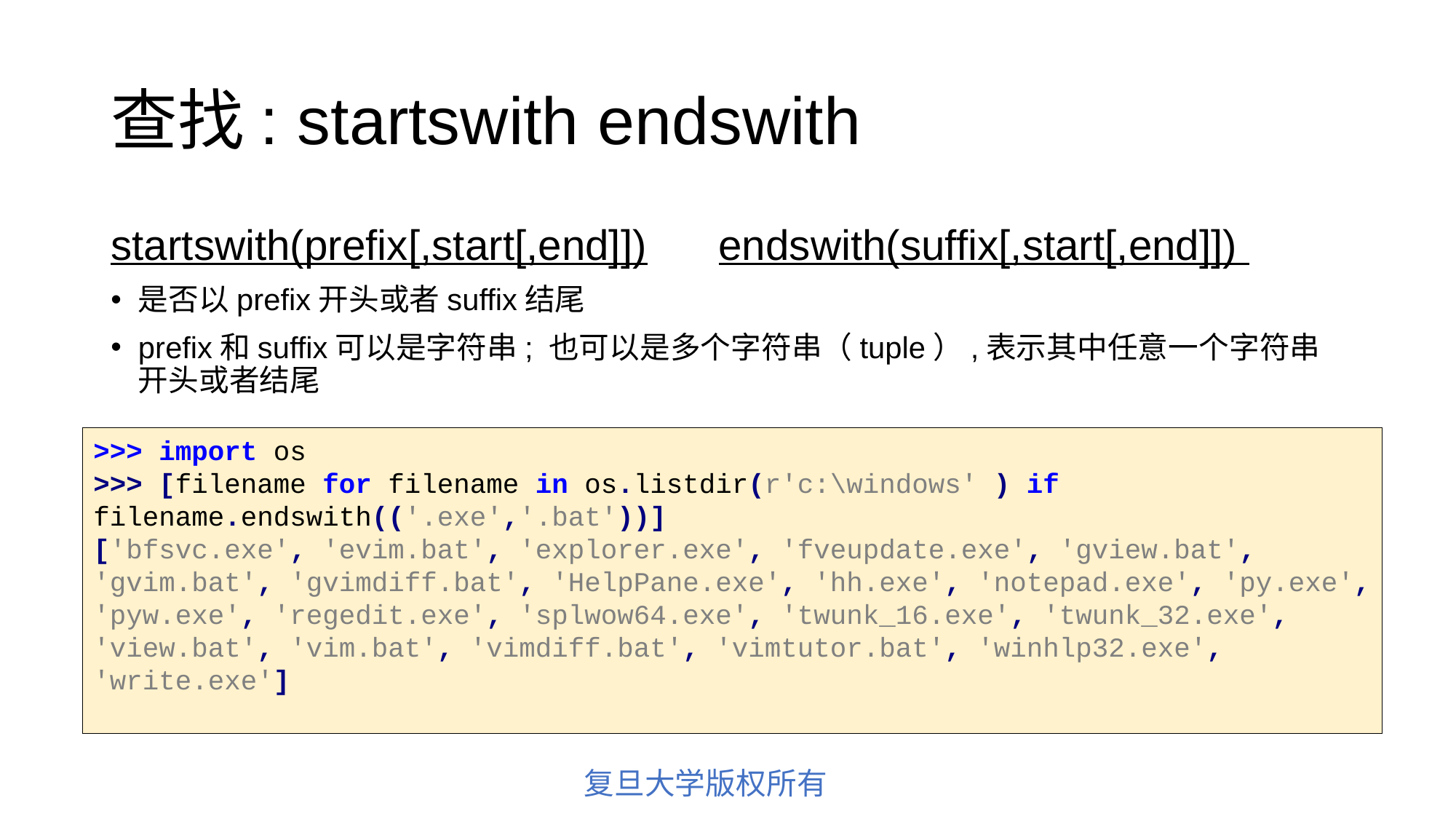

# 查找: startswith endswith
startswith(prefix[,start[,end]])      endswith(suffix[,start[,end]])
是否以prefix开头或者suffix结尾
prefix和suffix可以是字符串; 也可以是多个字符串（tuple）,表示其中任意一个字符串开头或者结尾
>>> import os
>>> [filename for filename in os.listdir(r'c:\windows' ) if filename.endswith(('.exe','.bat'))]
['bfsvc.exe', 'evim.bat', 'explorer.exe', 'fveupdate.exe', 'gview.bat', 'gvim.bat', 'gvimdiff.bat', 'HelpPane.exe', 'hh.exe', 'notepad.exe', 'py.exe', 'pyw.exe', 'regedit.exe', 'splwow64.exe', 'twunk_16.exe', 'twunk_32.exe', 'view.bat', 'vim.bat', 'vimdiff.bat', 'vimtutor.bat', 'winhlp32.exe', 'write.exe']

10